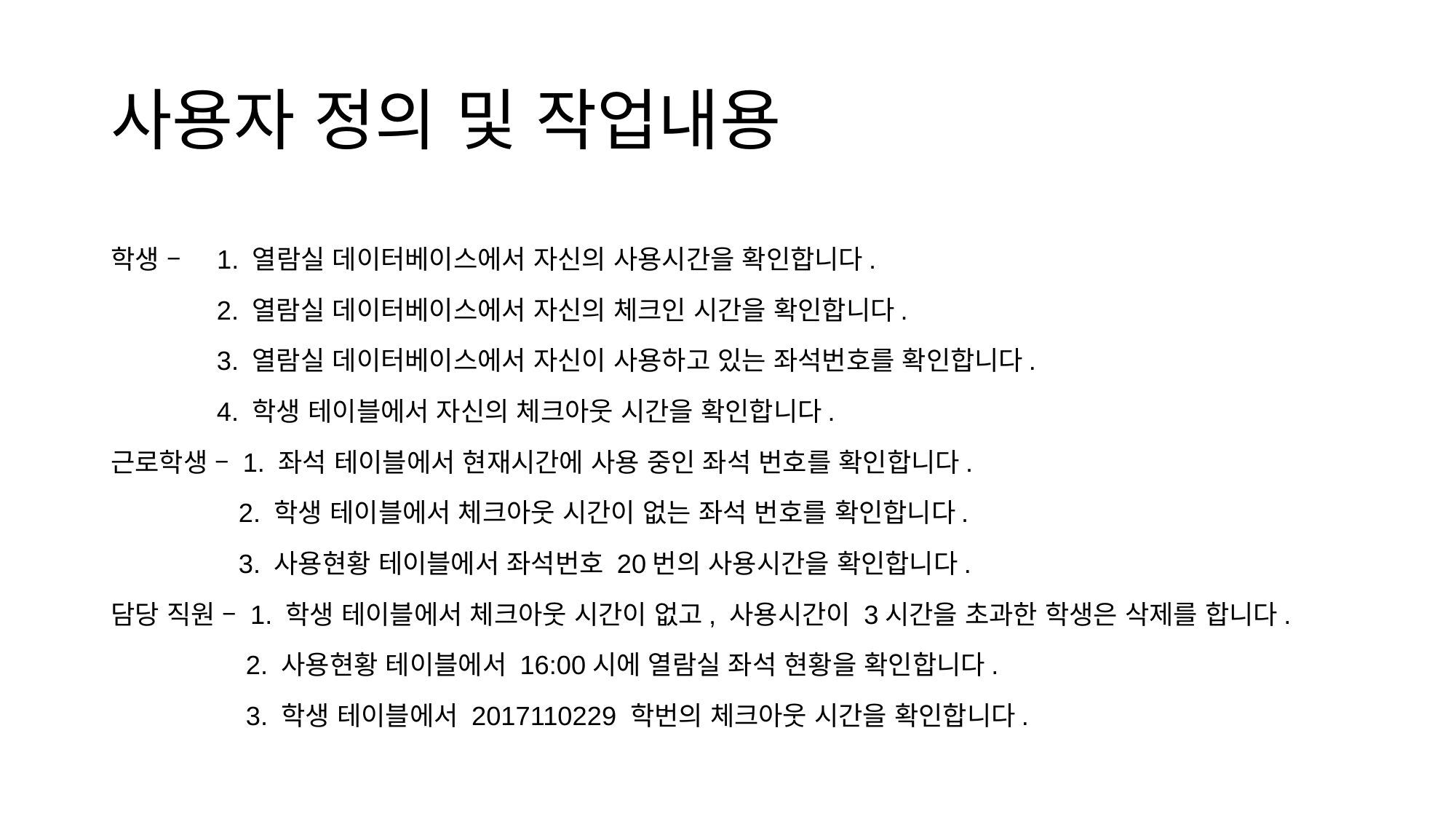

# 사용자 정의 및 작업내용
학생 –    1. 열람실 데이터베이스에서 자신의 사용시간을 확인합니다.
	2. 열람실 데이터베이스에서 자신의 체크인 시간을 확인합니다.
	3. 열람실 데이터베이스에서 자신이 사용하고 있는 좌석번호를 확인합니다.
	4. 학생 테이블에서 자신의 체크아웃 시간을 확인합니다.
근로학생 – 1. 좌석 테이블에서 현재시간에 사용 중인 좌석 번호를 확인합니다.
	   2. 학생 테이블에서 체크아웃 시간이 없는 좌석 번호를 확인합니다.
	   3. 사용현황 테이블에서 좌석번호 20번의 사용시간을 확인합니다.
담당 직원 – 1. 학생 테이블에서 체크아웃 시간이 없고, 사용시간이 3시간을 초과한 학생은 삭제를 합니다.
	    2. 사용현황 테이블에서 16:00시에 열람실 좌석 현황을 확인합니다.
	    3. 학생 테이블에서 2017110229 학번의 체크아웃 시간을 확인합니다.